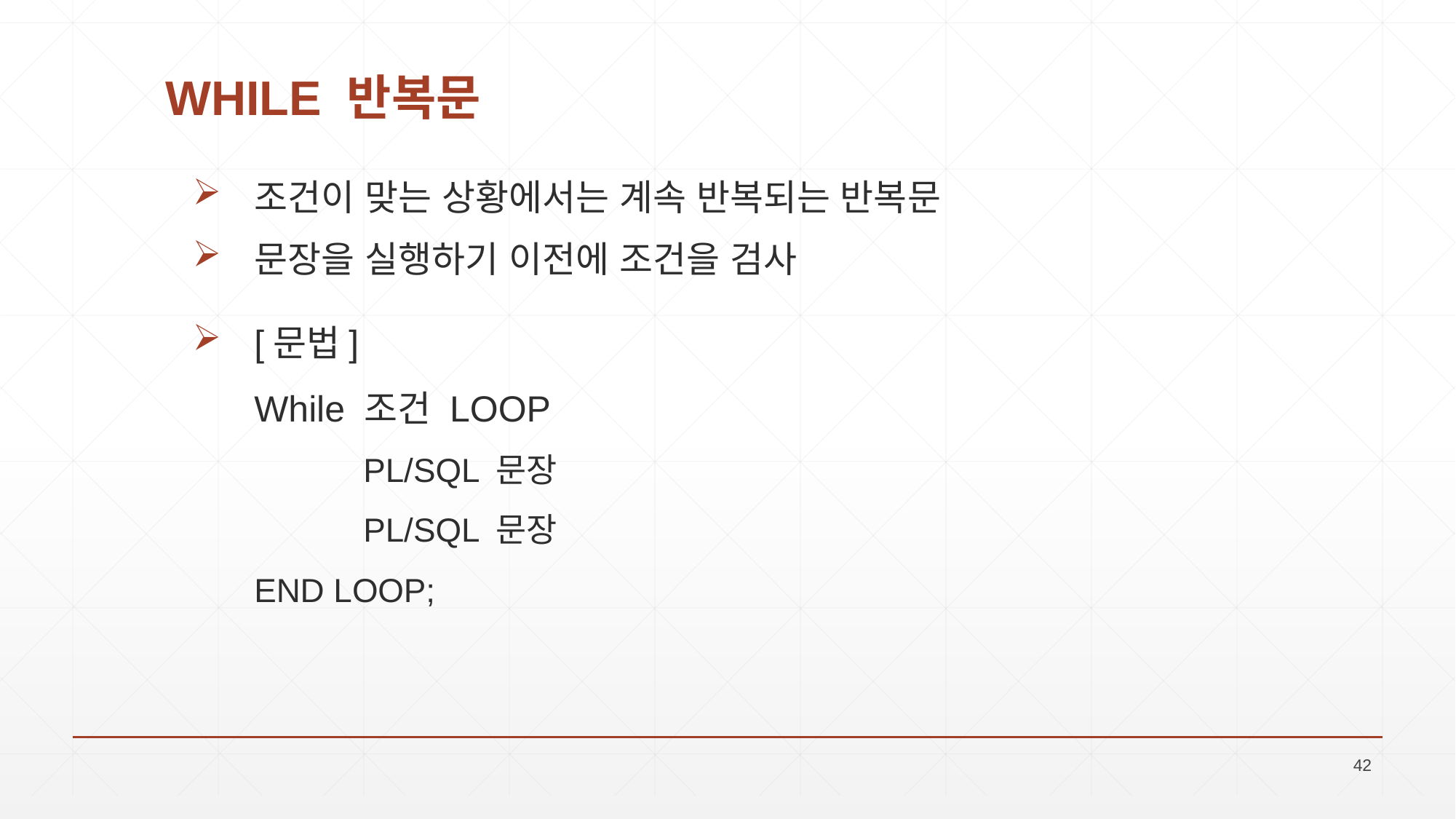

# WHILE 반복문
조건이 맞는 상황에서는 계속 반복되는 반복문
문장을 실행하기 이전에 조건을 검사
[문법]
While 조건 LOOP
	PL/SQL 문장
	PL/SQL 문장
END LOOP;
42